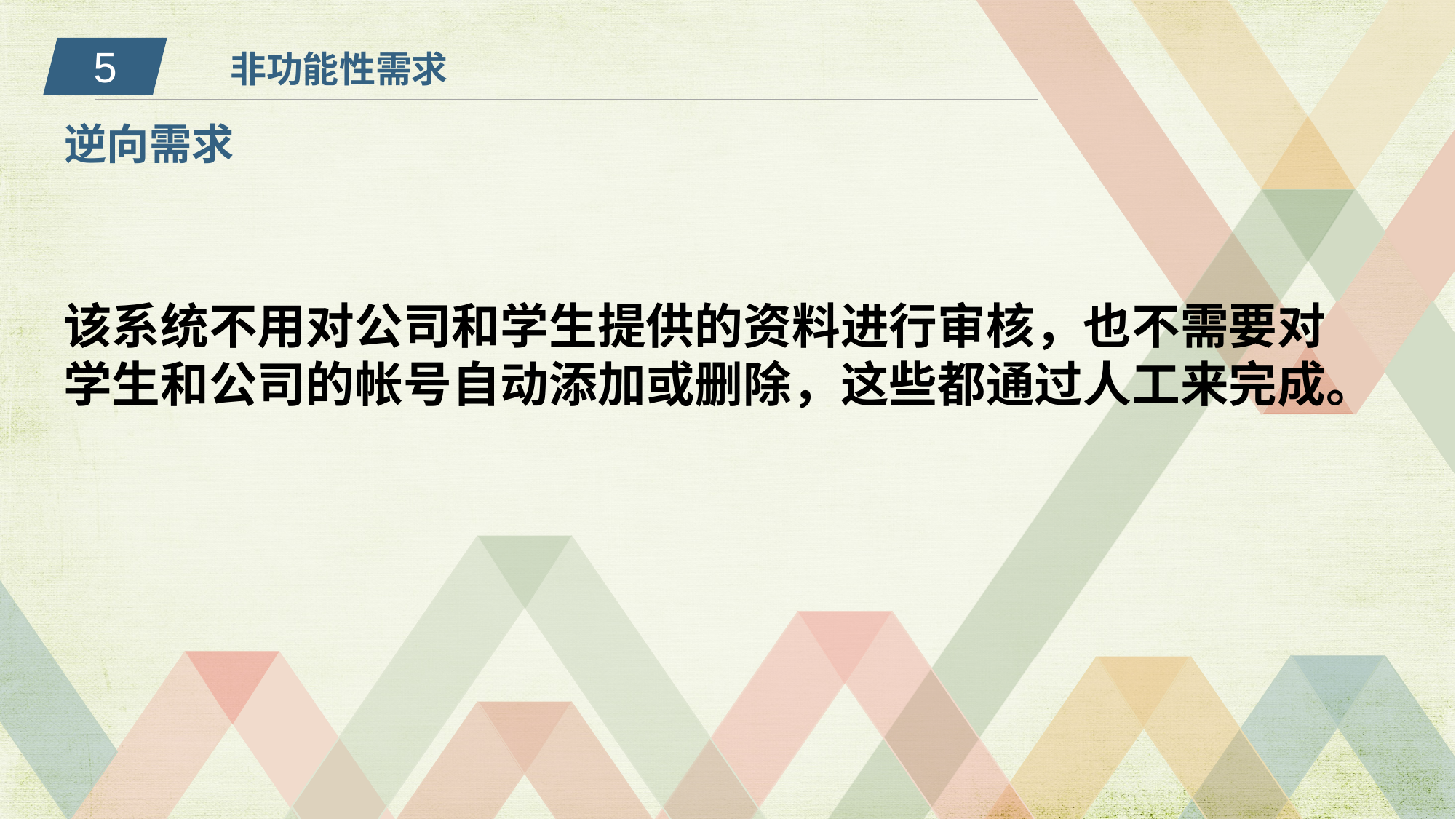

5

非功能性需求
逆向需求

该系统不用对公司和学生提供的资料进行审核，也不需要对学生和公司的帐号自动添加或删除，这些都通过人工来完成。